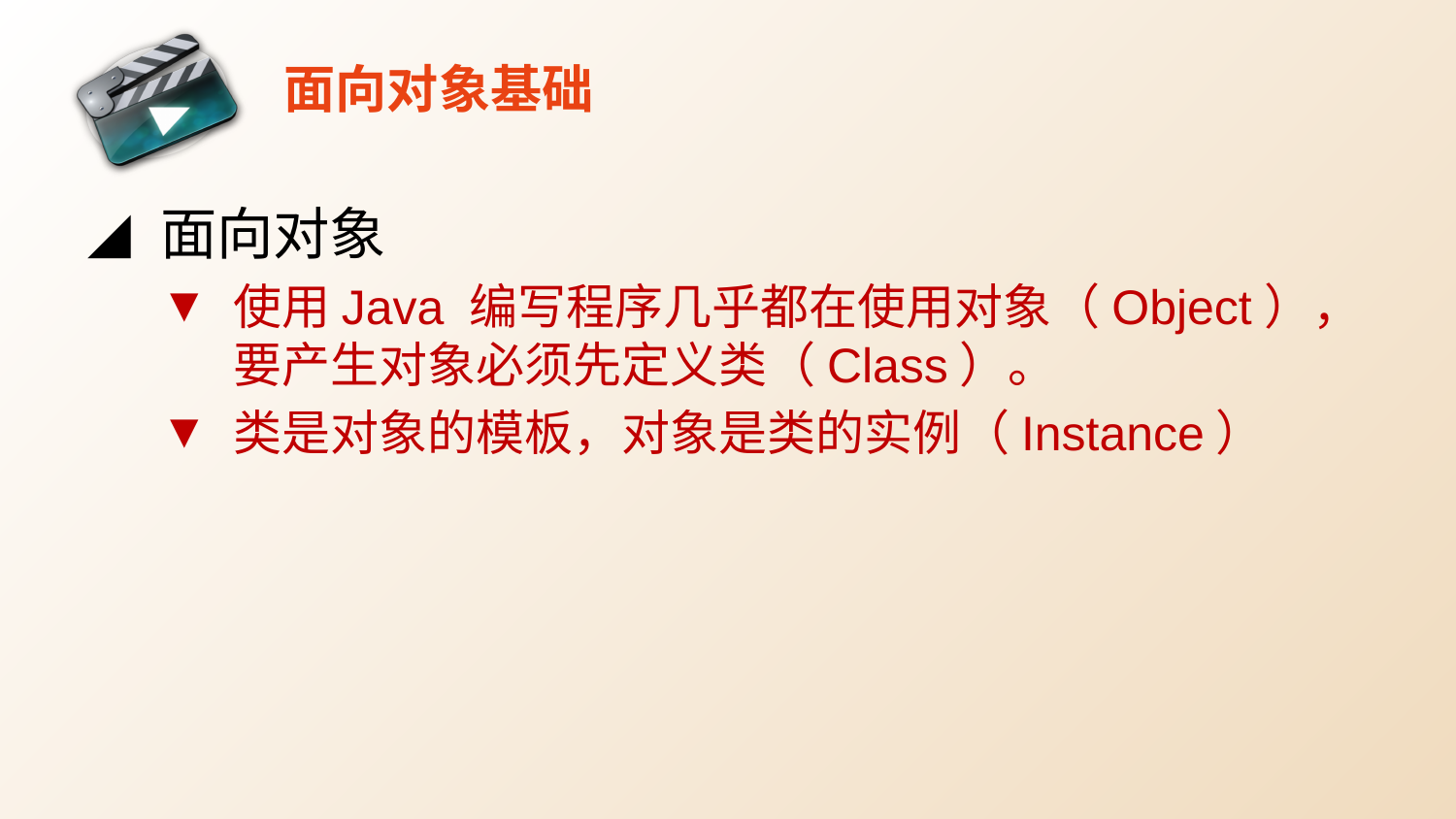

# 面向对象基础
面向对象
使用Java 编写程序几乎都在使用对象（Object），要产生对象必须先定义类（Class）。
类是对象的模板，对象是类的实例（Instance）